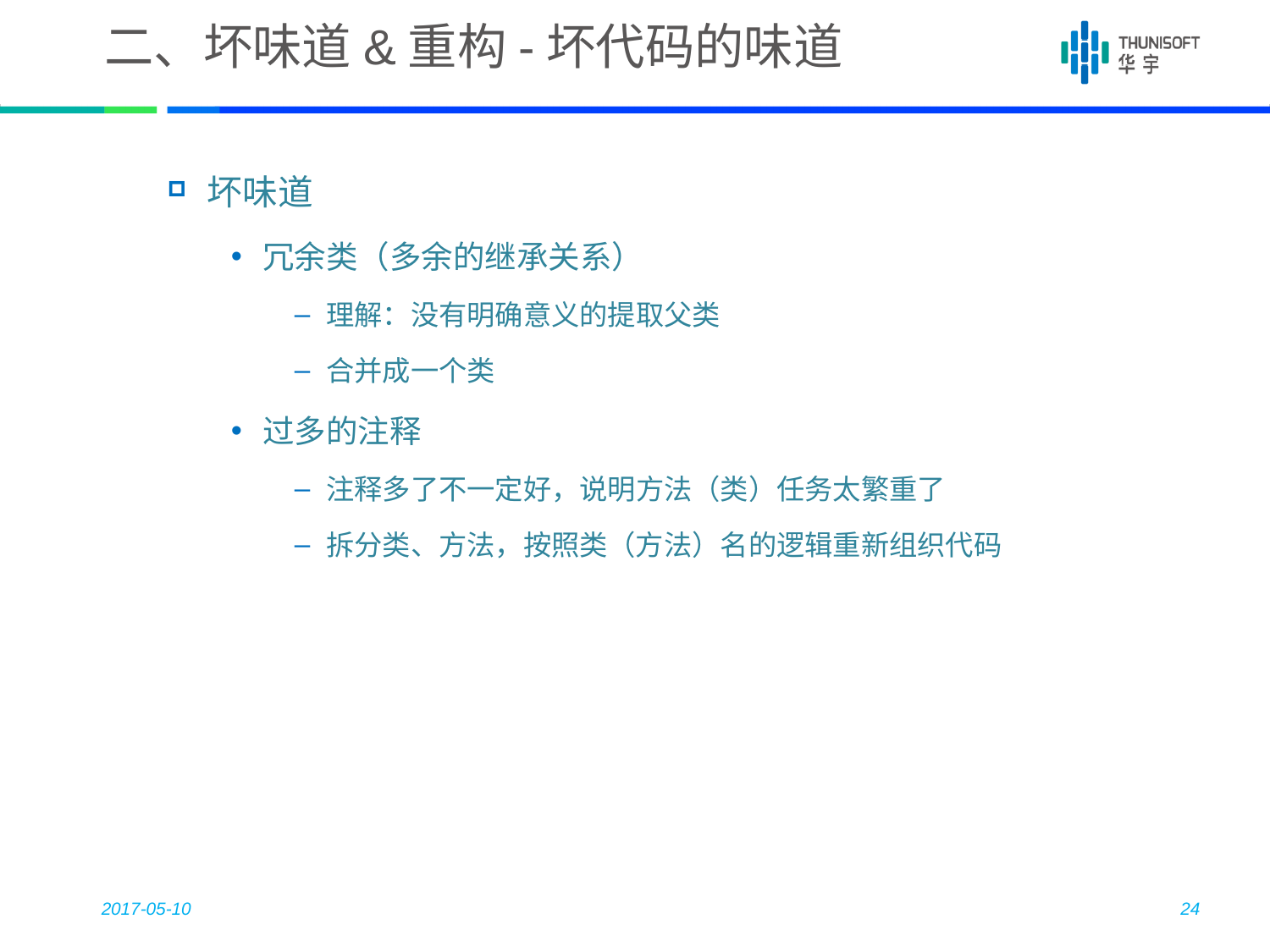

# 二、坏味道&重构-坏代码的味道
坏味道
冗余类（多余的继承关系）
理解：没有明确意义的提取父类
合并成一个类
过多的注释
注释多了不一定好，说明方法（类）任务太繁重了
拆分类、方法，按照类（方法）名的逻辑重新组织代码
2017-05-10
24